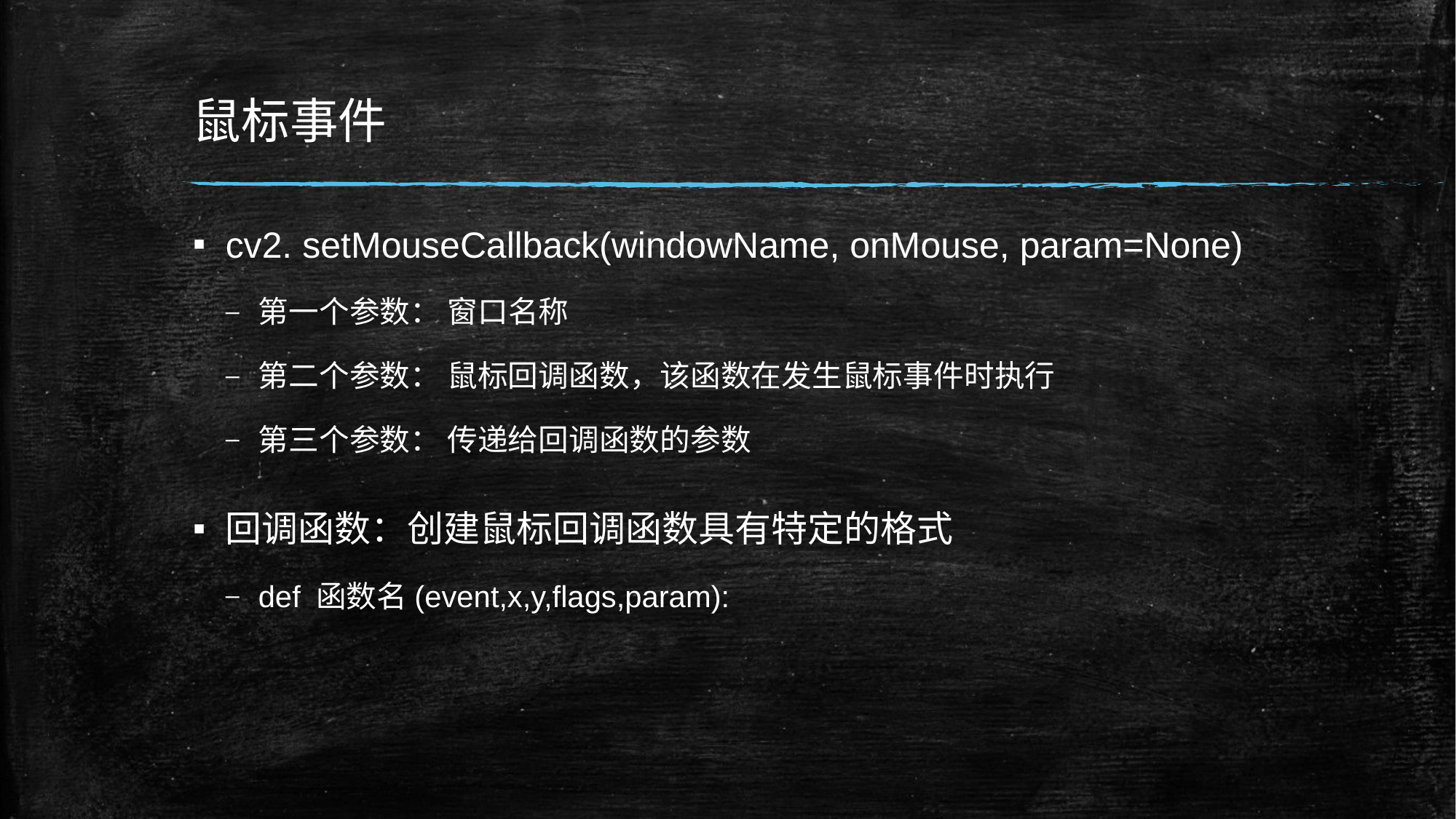

# 鼠标事件
cv2. setMouseCallback(windowName, onMouse, param=None)
第一个参数： 窗口名称
第二个参数： 鼠标回调函数，该函数在发生鼠标事件时执行
第三个参数： 传递给回调函数的参数
回调函数：创建鼠标回调函数具有特定的格式
def 函数名(event,x,y,flags,param):